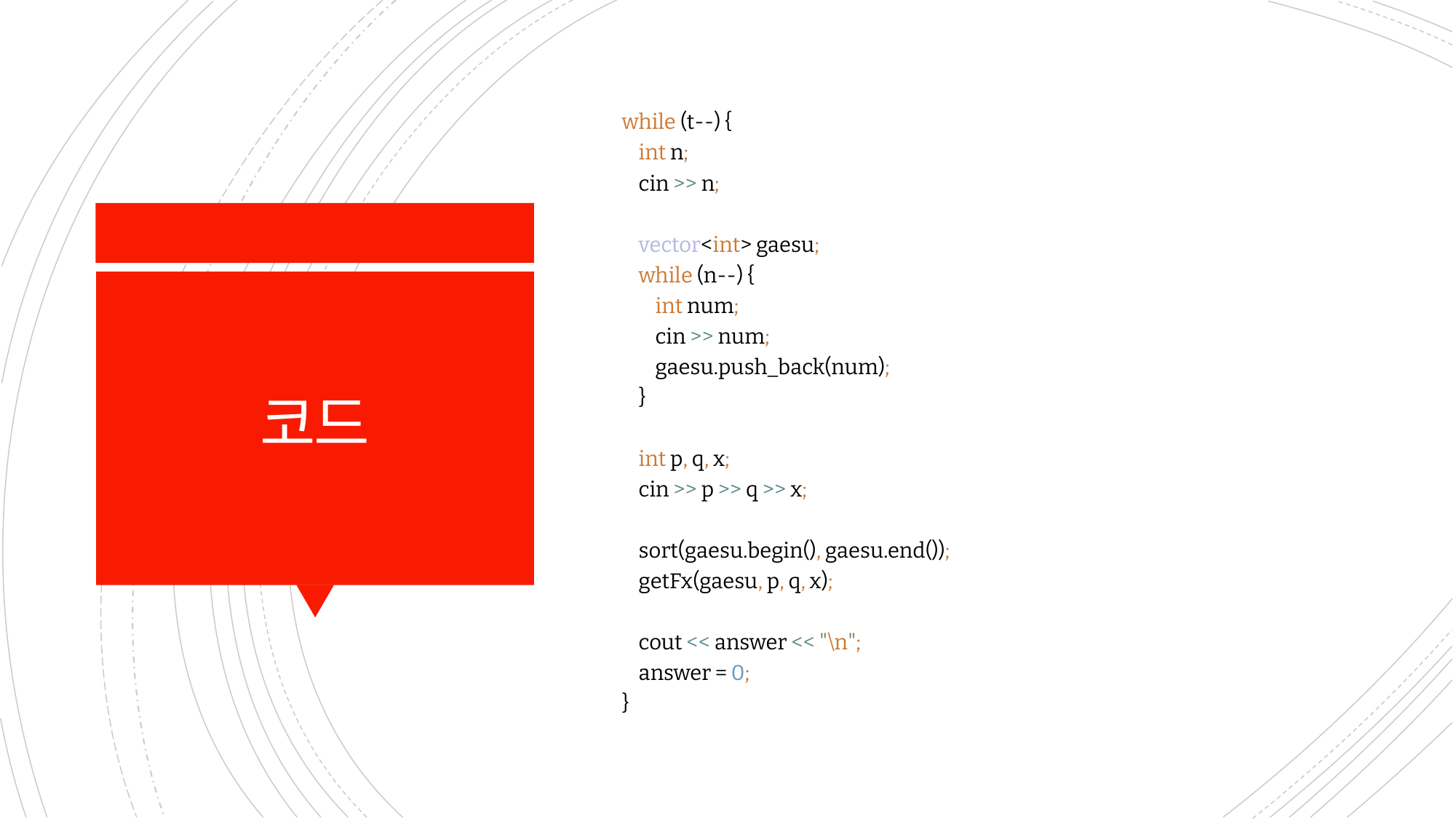

while (t--) {
    int n;
    cin >> n;
    vector<int> gaesu;
    while (n--) {
        int num;
        cin >> num;
        gaesu.push_back(num);
    }
    int p, q, x;
    cin >> p >> q >> x;
    sort(gaesu.begin(), gaesu.end());
    getFx(gaesu, p, q, x);
    cout << answer << "\n";
    answer = 0;
}
# 코드